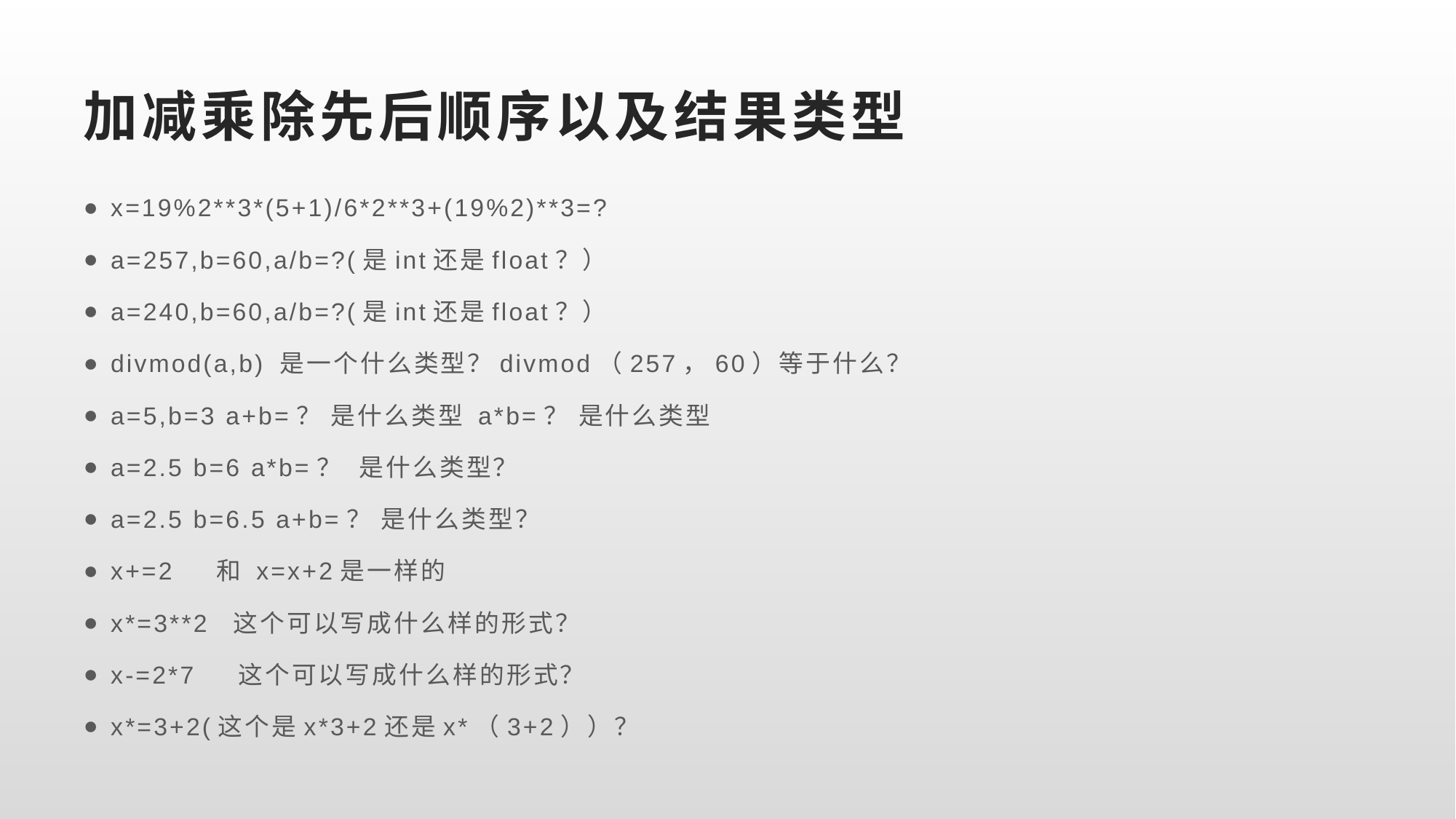

# 加减乘除先后顺序以及结果类型
x=19%2**3*(5+1)/6*2**3+(19%2)**3=?
a=257,b=60,a/b=?(是int还是float？）
a=240,b=60,a/b=?(是int还是float？）
divmod(a,b) 是一个什么类型？divmod（257，60）等于什么？
a=5,b=3 a+b=？ 是什么类型 a*b=？ 是什么类型
a=2.5 b=6 a*b=？  是什么类型？
a=2.5 b=6.5 a+b=？ 是什么类型？
x+=2    和 x=x+2是一样的
x*=3**2  这个可以写成什么样的形式？
x-=2*7    这个可以写成什么样的形式？
x*=3+2(这个是x*3+2还是x*（3+2））？